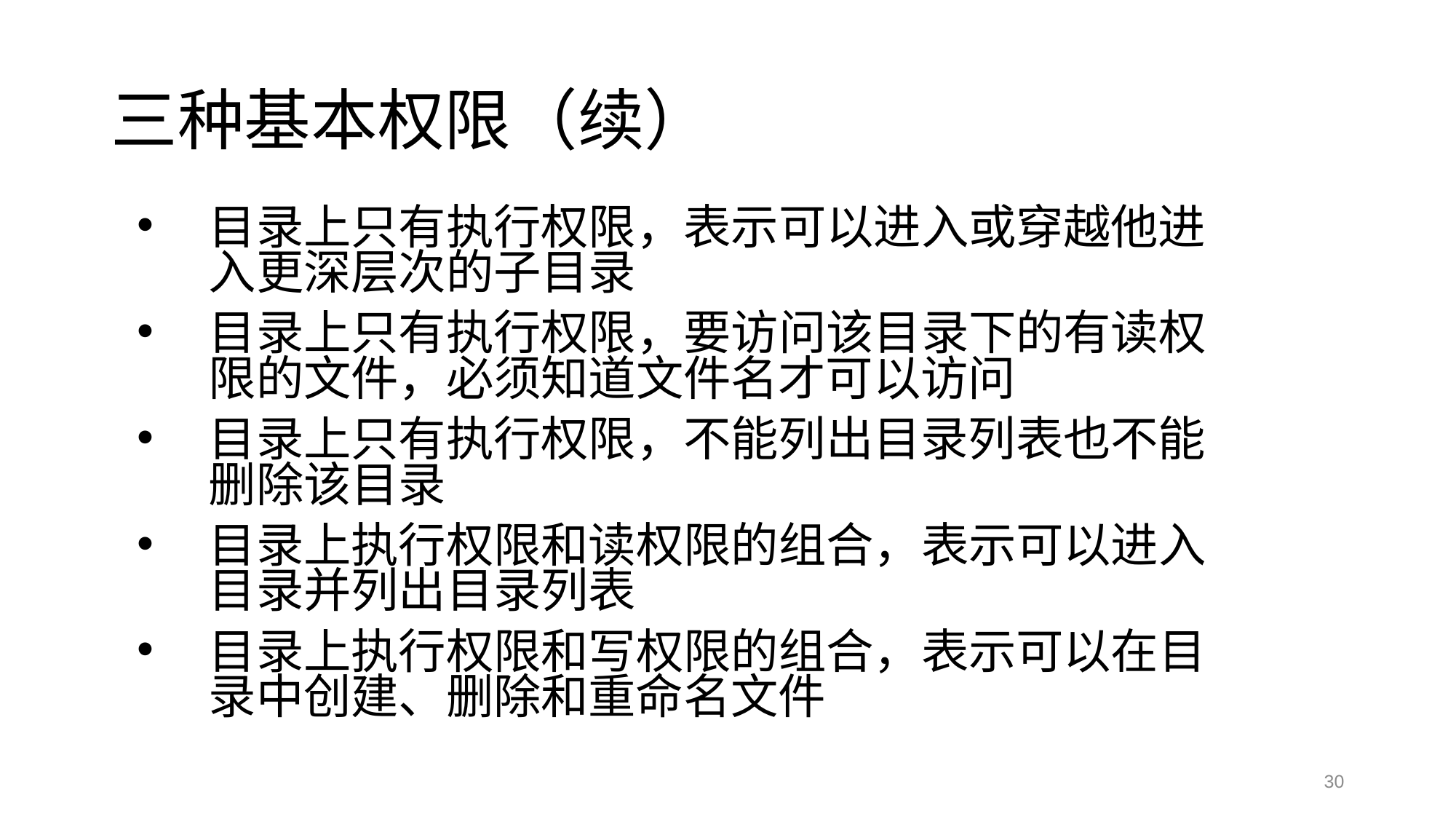

# 三种基本权限（续）
目录上只有执行权限，表示可以进入或穿越他进入更深层次的子目录
目录上只有执行权限，要访问该目录下的有读权限的文件，必须知道文件名才可以访问
目录上只有执行权限，不能列出目录列表也不能删除该目录
目录上执行权限和读权限的组合，表示可以进入目录并列出目录列表
目录上执行权限和写权限的组合，表示可以在目录中创建、删除和重命名文件
30